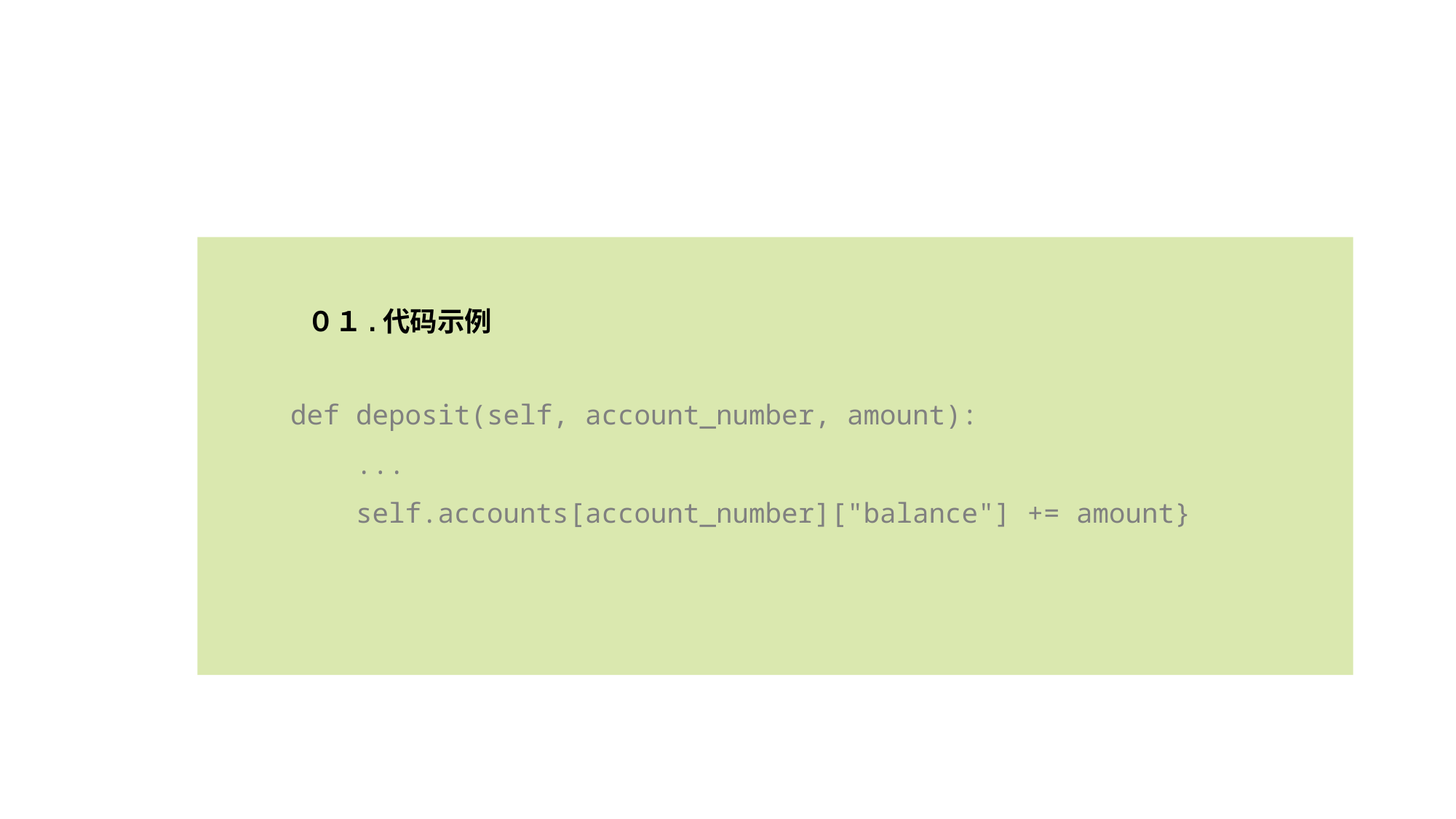

０１.代码示例
def deposit(self, account_number, amount):
    ...
    self.accounts[account_number]["balance"] += amount}